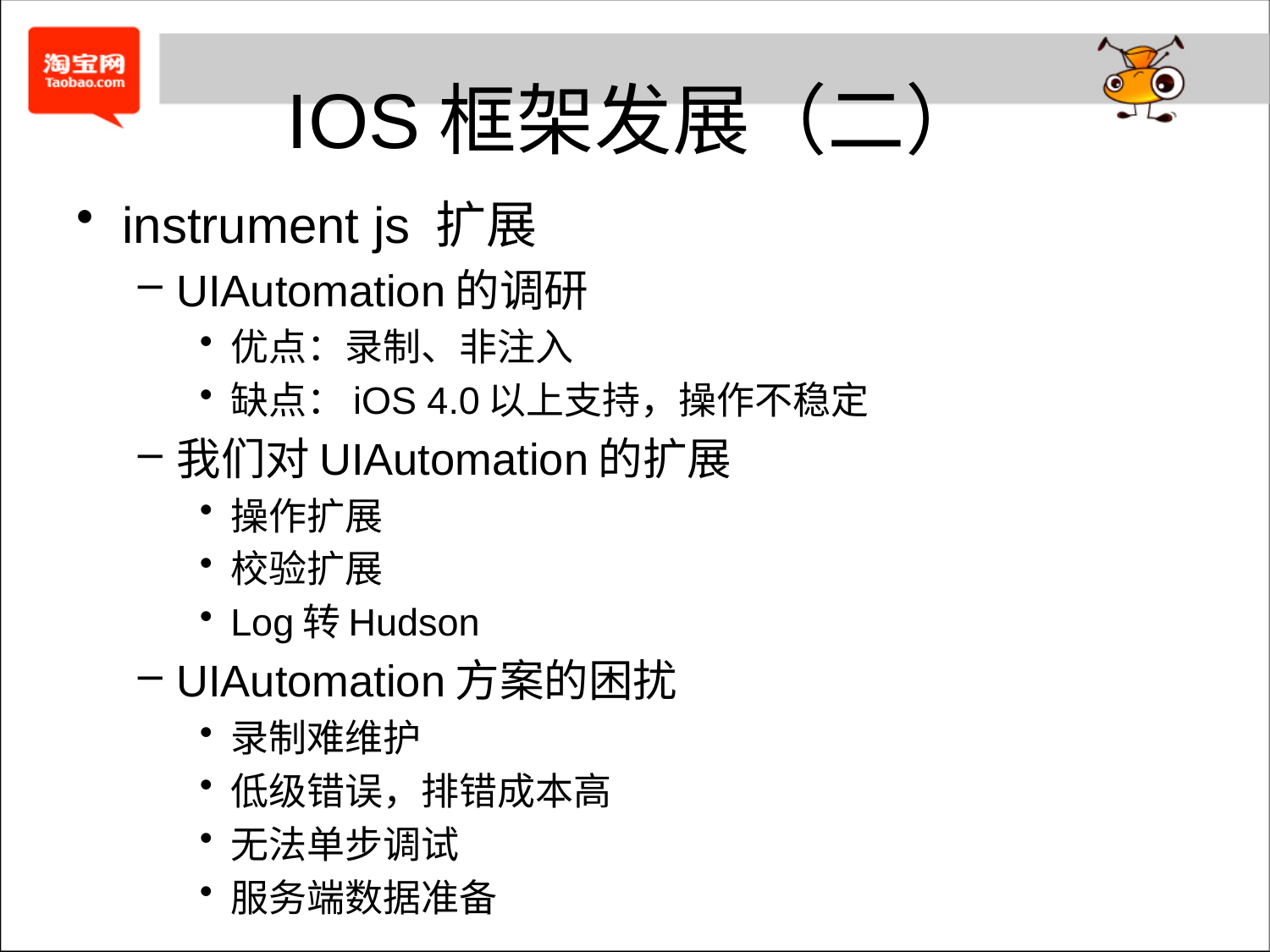

# IOS框架发展（二）
instrument js 扩展
UIAutomation的调研
优点：录制、非注入
缺点：iOS 4.0以上支持，操作不稳定
我们对UIAutomation的扩展
操作扩展
校验扩展
Log转Hudson
UIAutomation方案的困扰
录制难维护
低级错误，排错成本高
无法单步调试
服务端数据准备